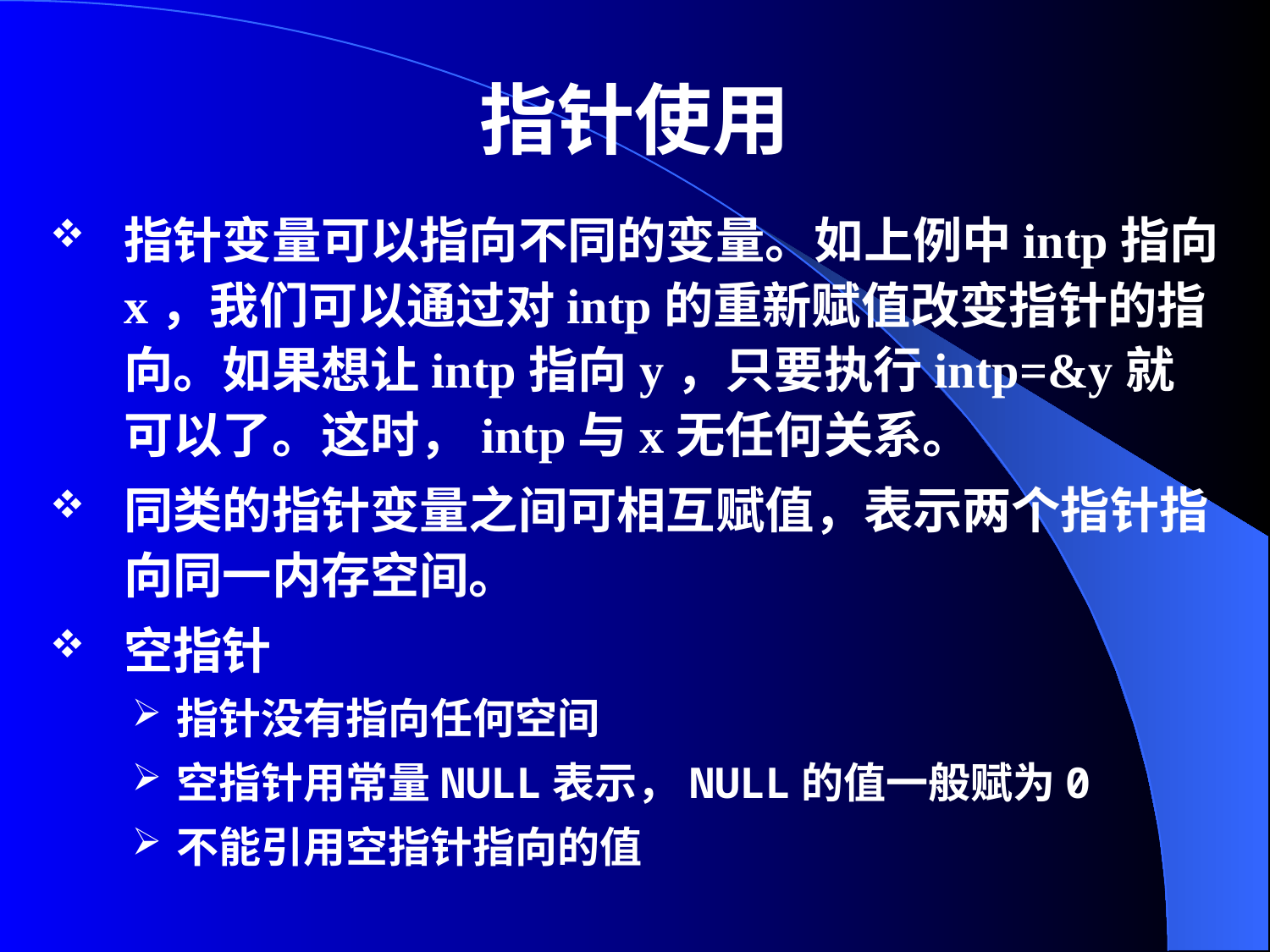

# 指针使用
指针变量可以指向不同的变量。如上例中intp指向x，我们可以通过对intp的重新赋值改变指针的指向。如果想让intp指向y，只要执行intp=&y就可以了。这时，intp与x无任何关系。
同类的指针变量之间可相互赋值，表示两个指针指向同一内存空间。
空指针
指针没有指向任何空间
空指针用常量NULL表示，NULL的值一般赋为0
不能引用空指针指向的值